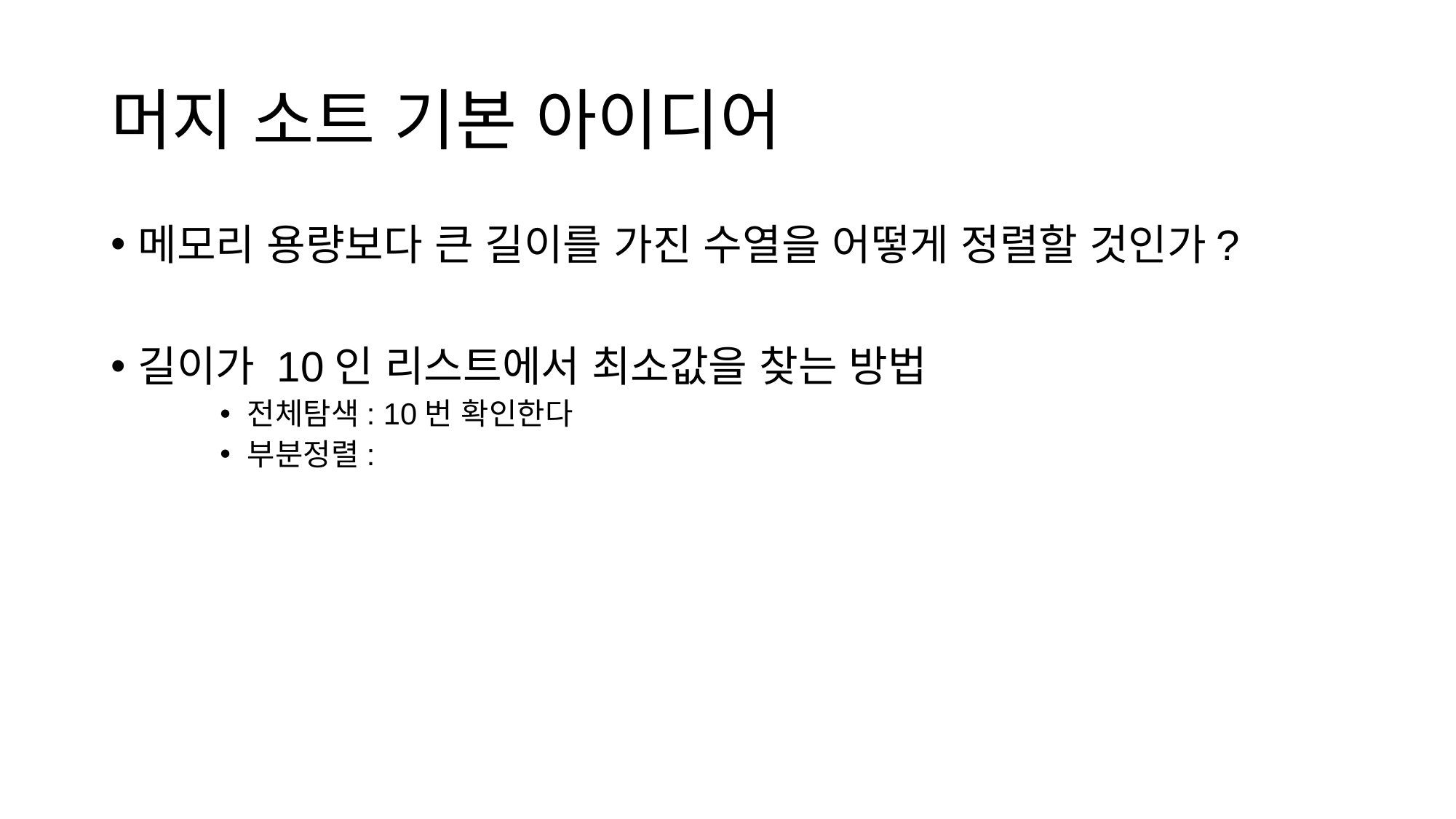

# 머지 소트 기본 아이디어
메모리 용량보다 큰 길이를 가진 수열을 어떻게 정렬할 것인가?

길이가 10인 리스트에서 최소값을 찾는 방법
전체탐색: 10번 확인한다
부분정렬: